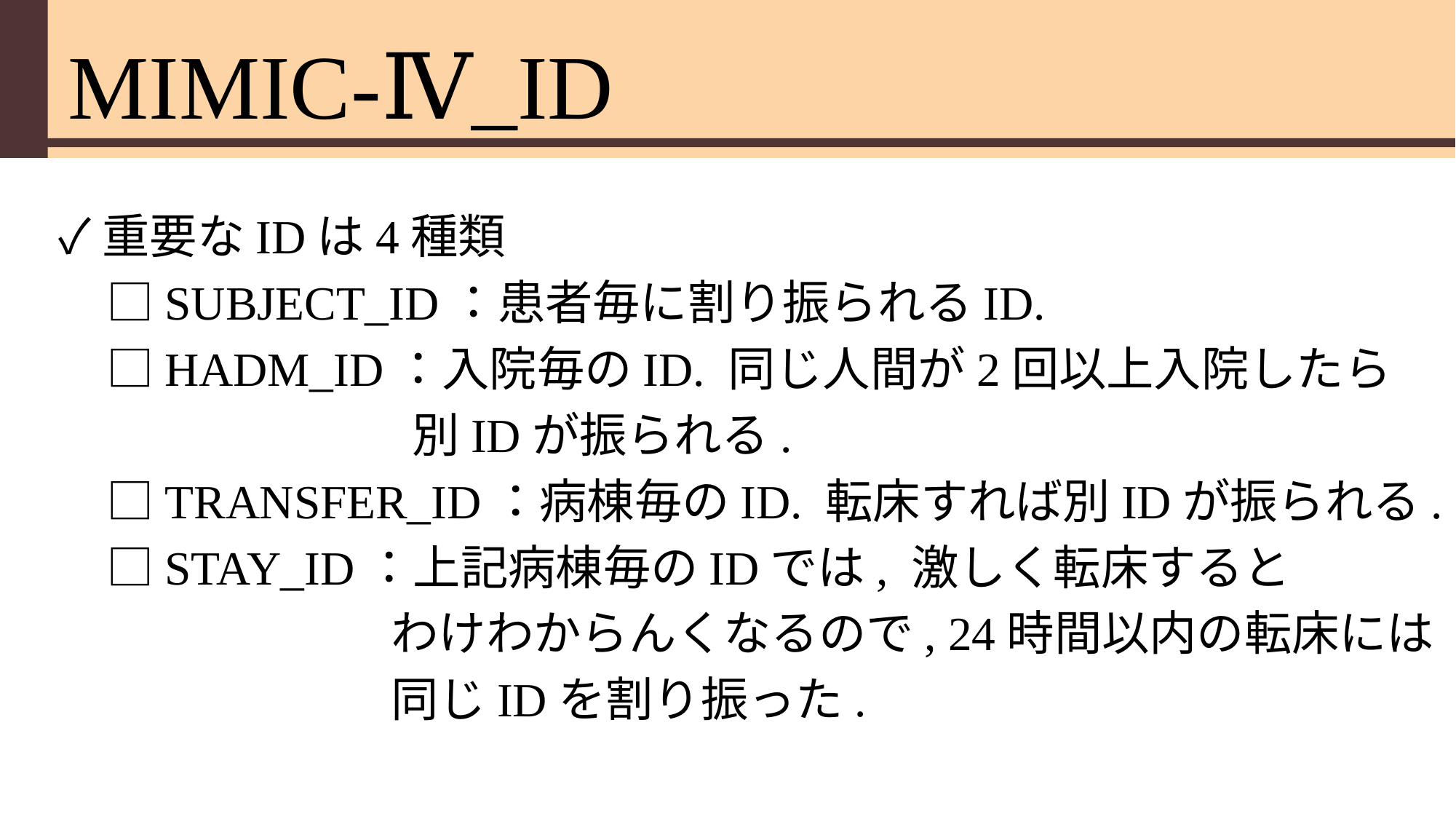

# MIMIC-Ⅳ_ID
✓重要なIDは4種類
　□SUBJECT_ID：患者毎に割り振られるID.
　□HADM_ID：入院毎のID. 同じ人間が2回以上入院したら
　　　　　　　  別IDが振られる.
　□TRANSFER_ID：病棟毎のID. 転床すれば別IDが振られる.
　□STAY_ID：上記病棟毎のIDでは, 激しく転床すると
　　　　　　　わけわからんくなるので, 24時間以内の転床には
　　　　　　　同じIDを割り振った.